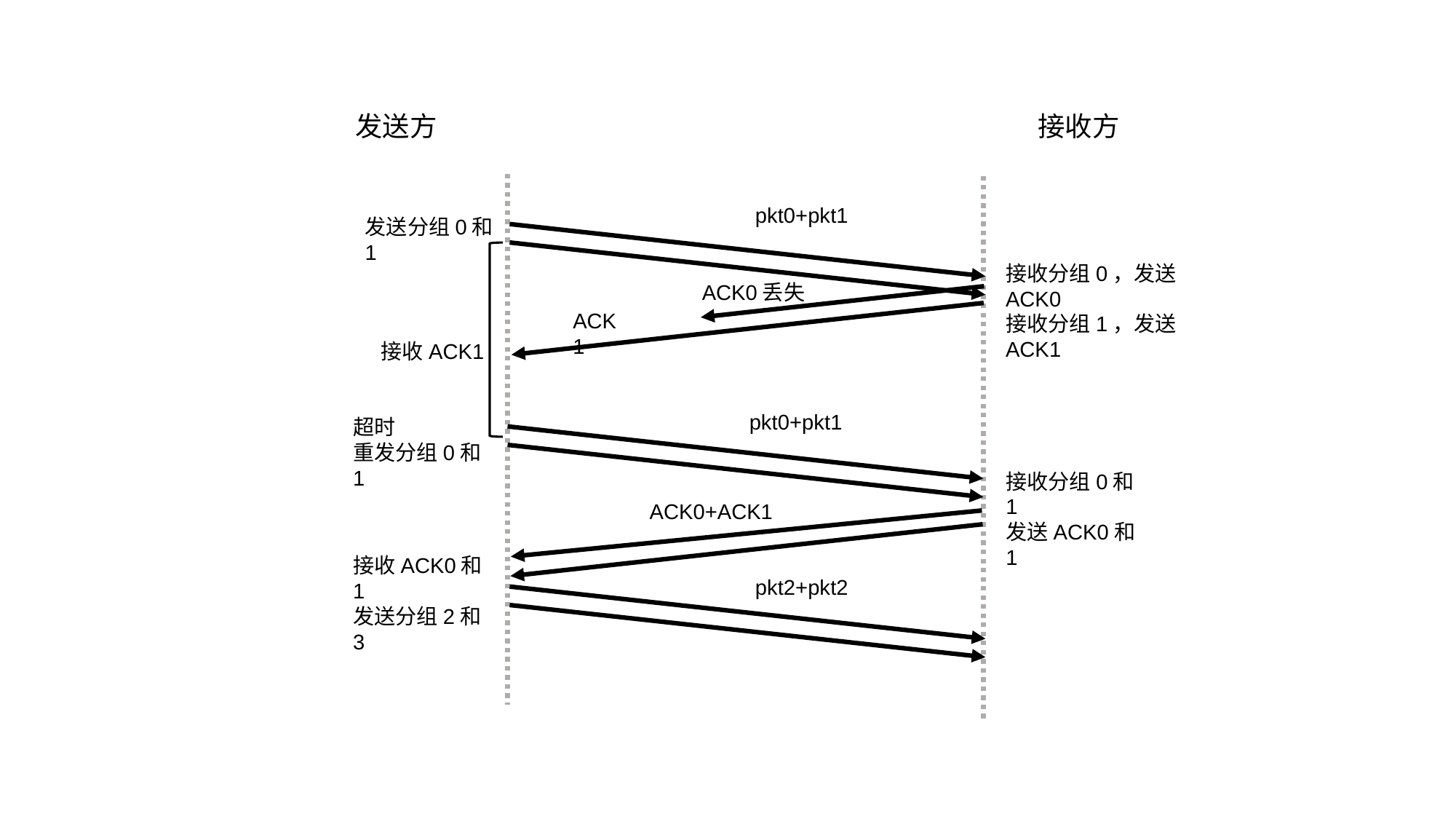

发送方
接收方
pkt0+pkt1
发送分组0和1

接收分组0，发送ACK0
接收分组1，发送ACK1
ACK0丢失
ACK1
接收ACK1
pkt0+pkt1
超时
重发分组0和1
接收分组0和1
发送ACK0和1
ACK0+ACK1
接收ACK0和1
发送分组2和3
pkt2+pkt2